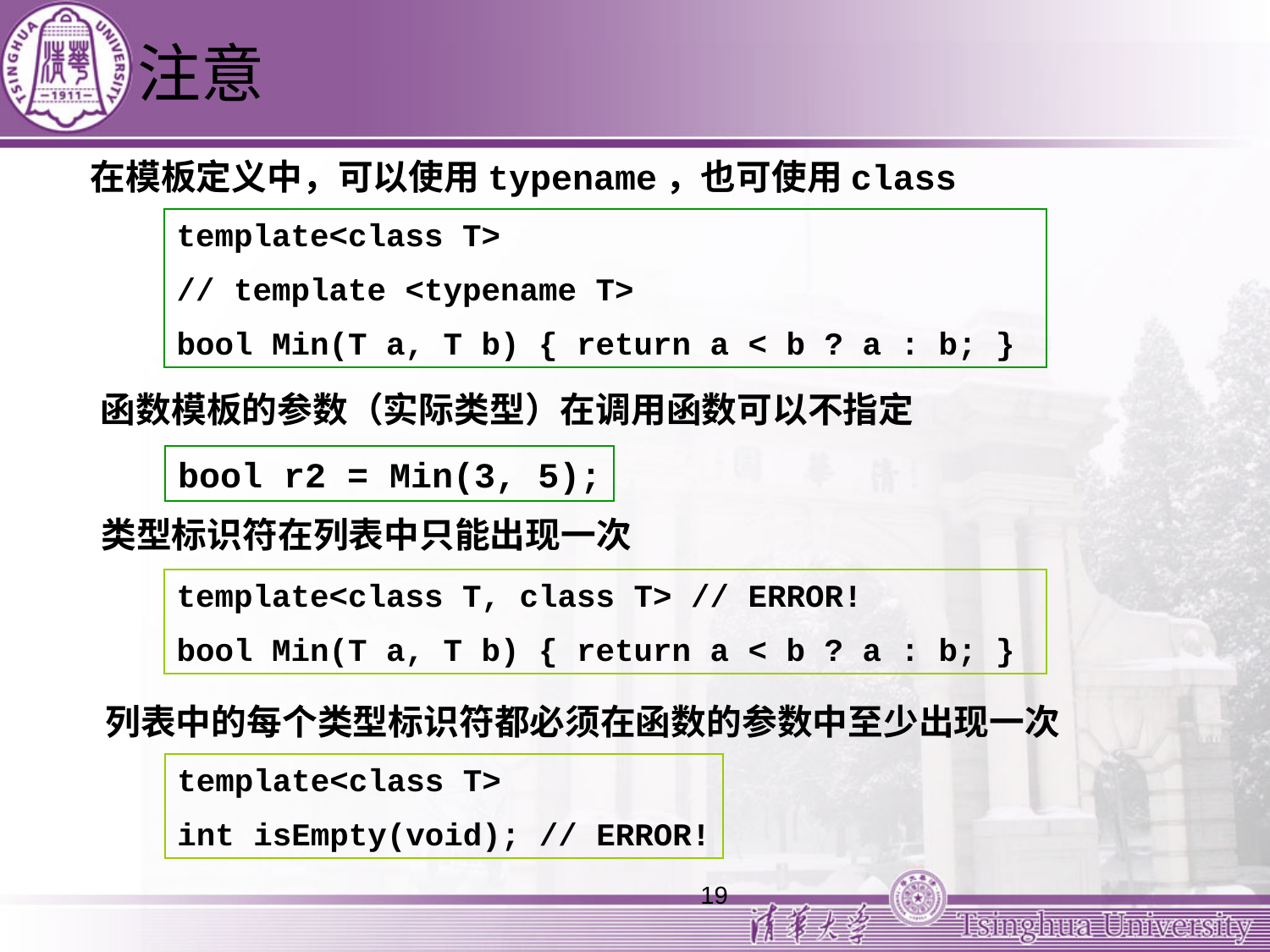

# 注意
在模板定义中，可以使用typename，也可使用class
template<class T>
// template <typename T>
bool Min(T a, T b) { return a < b ? a : b; }
函数模板的参数（实际类型）在调用函数可以不指定
bool r2 = Min(3, 5);
类型标识符在列表中只能出现一次
template<class T, class T> // ERROR!
bool Min(T a, T b) { return a < b ? a : b; }
列表中的每个类型标识符都必须在函数的参数中至少出现一次
template<class T>
int isEmpty(void); // ERROR!
19